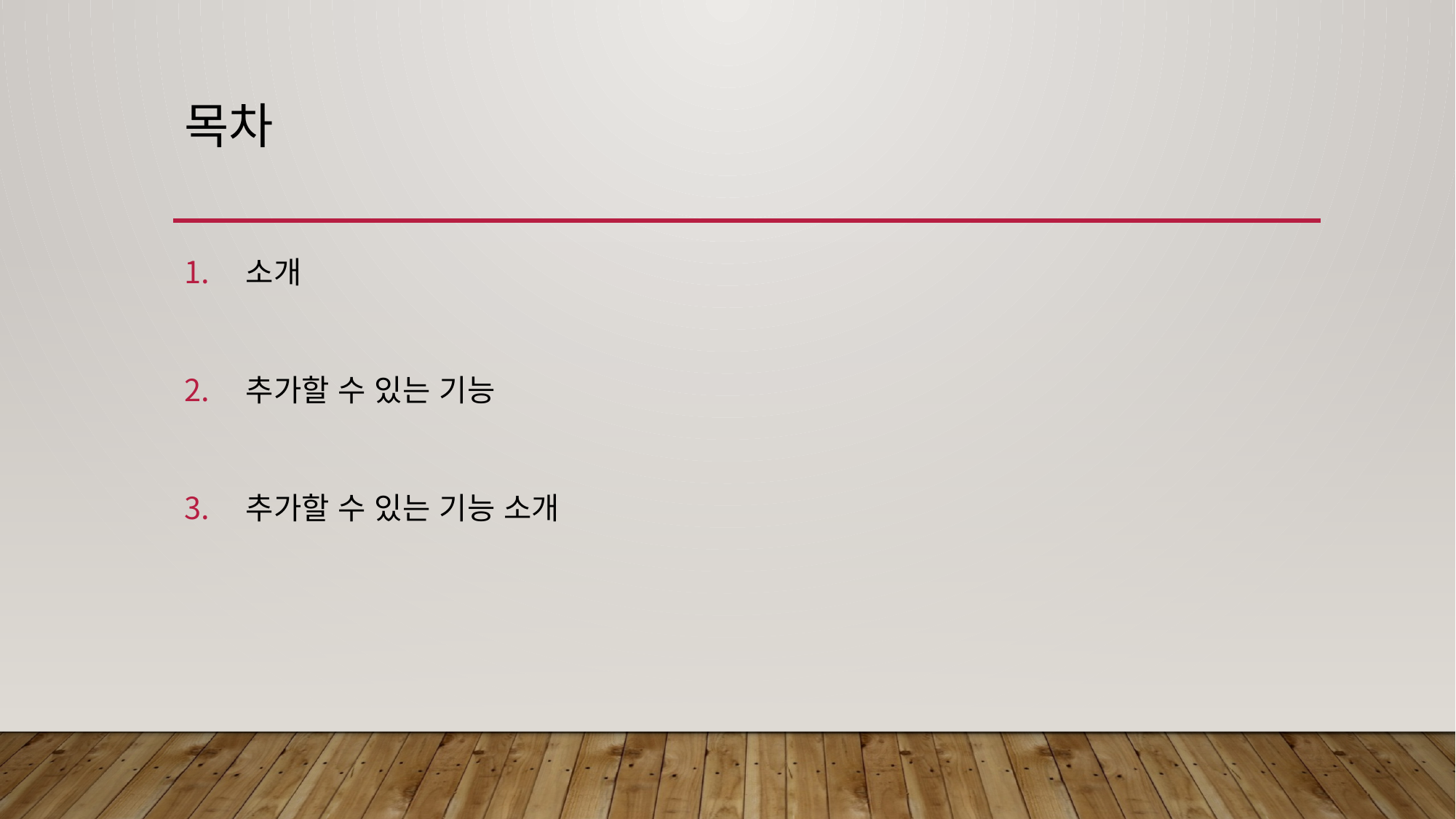

# 목차
소개

추가할 수 있는 기능

추가할 수 있는 기능 소개